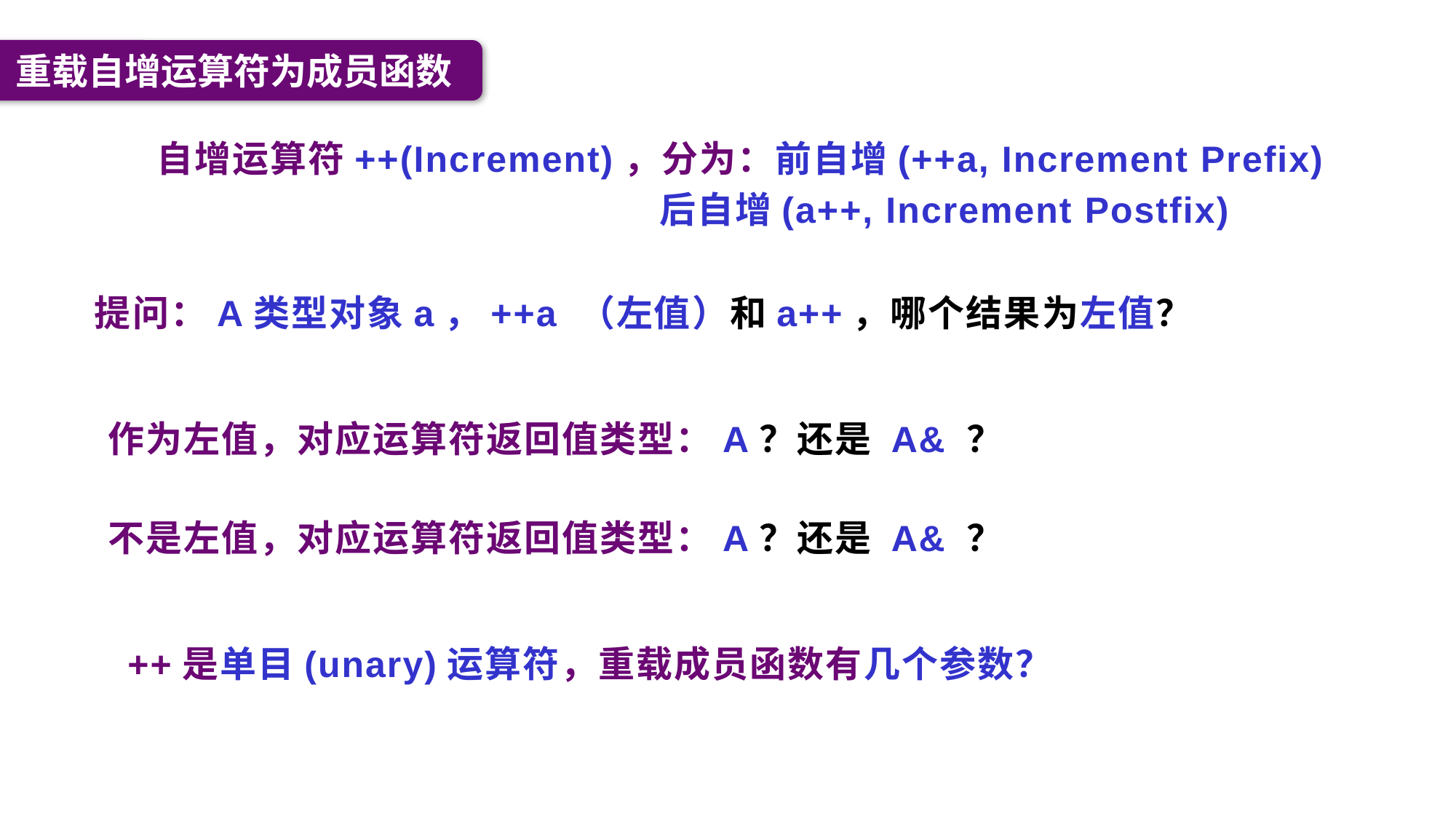

重载自增运算符为成员函数
自增运算符++(Increment)，分为：前自增(++a, Increment Prefix)
                                                   后自增(a++, Increment Postfix)
提问：A类型对象a，++a （左值）和a++，哪个结果为左值？
作为左值，对应运算符返回值类型：A？还是 A& ？
不是左值，对应运算符返回值类型：A？还是 A& ？
++是单目(unary)运算符，重载成员函数有几个参数？
9